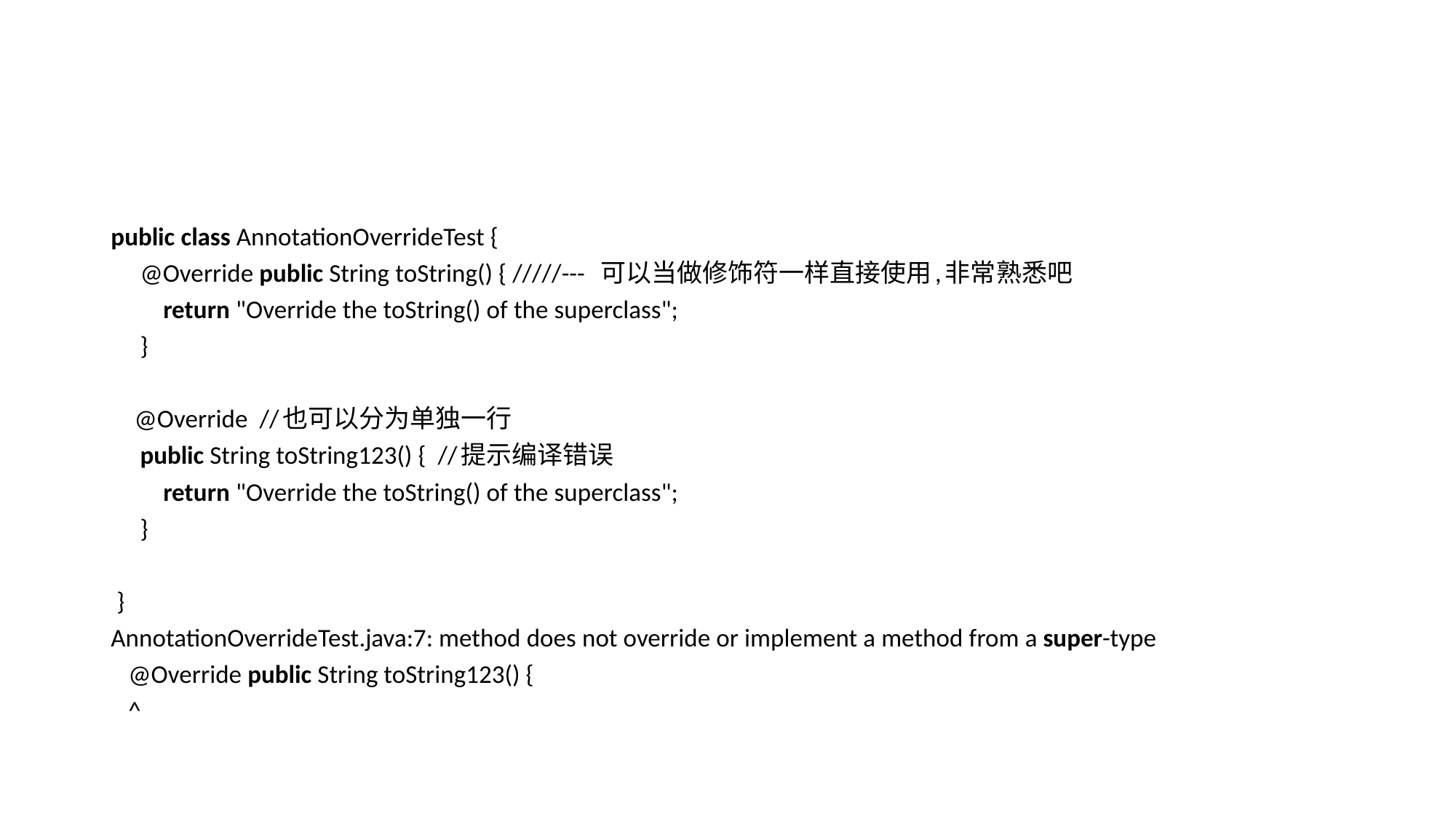

#
public class AnnotationOverrideTest {
     @Override public String toString() { /////---  可以当做修饰符一样直接使用,非常熟悉吧
         return "Override the toString() of the superclass";
     }

    @Override  //也可以分为单独一行
     public String toString123() {  //提示编译错误
         return "Override the toString() of the superclass";
     }

 }
AnnotationOverrideTest.java:7: method does not override or implement a method from a super-type
   @Override public String toString123() {
   ^